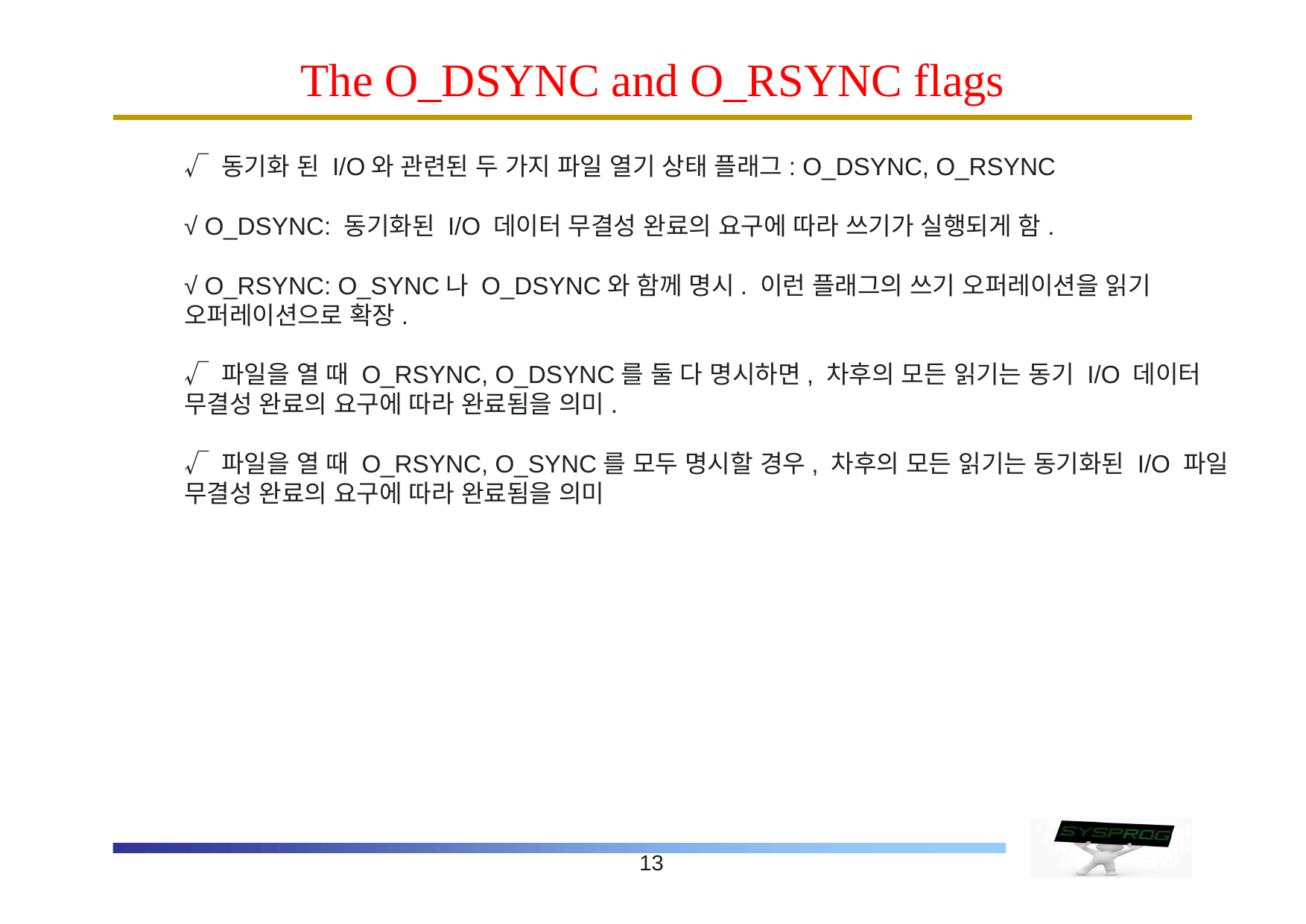

# The O_DSYNC and O_RSYNC flags
√ 동기화 된 I/O와 관련된 두 가지 파일 열기 상태 플래그: O_DSYNC, O_RSYNC

√ O_DSYNC: 동기화된 I/O 데이터 무결성 완료의 요구에 따라 쓰기가 실행되게 함.

√ O_RSYNC: O_SYNC나 O_DSYNC와 함께 명시. 이런 플래그의 쓰기 오퍼레이션을 읽기 오퍼레이션으로 확장.

√ 파일을 열 때 O_RSYNC, O_DSYNC를 둘 다 명시하면, 차후의 모든 읽기는 동기 I/O 데이터 무결성 완료의 요구에 따라 완료됨을 의미.

√ 파일을 열 때 O_RSYNC, O_SYNC를 모두 명시할 경우, 차후의 모든 읽기는 동기화된 I/O 파일 무결성 완료의 요구에 따라 완료됨을 의미
13